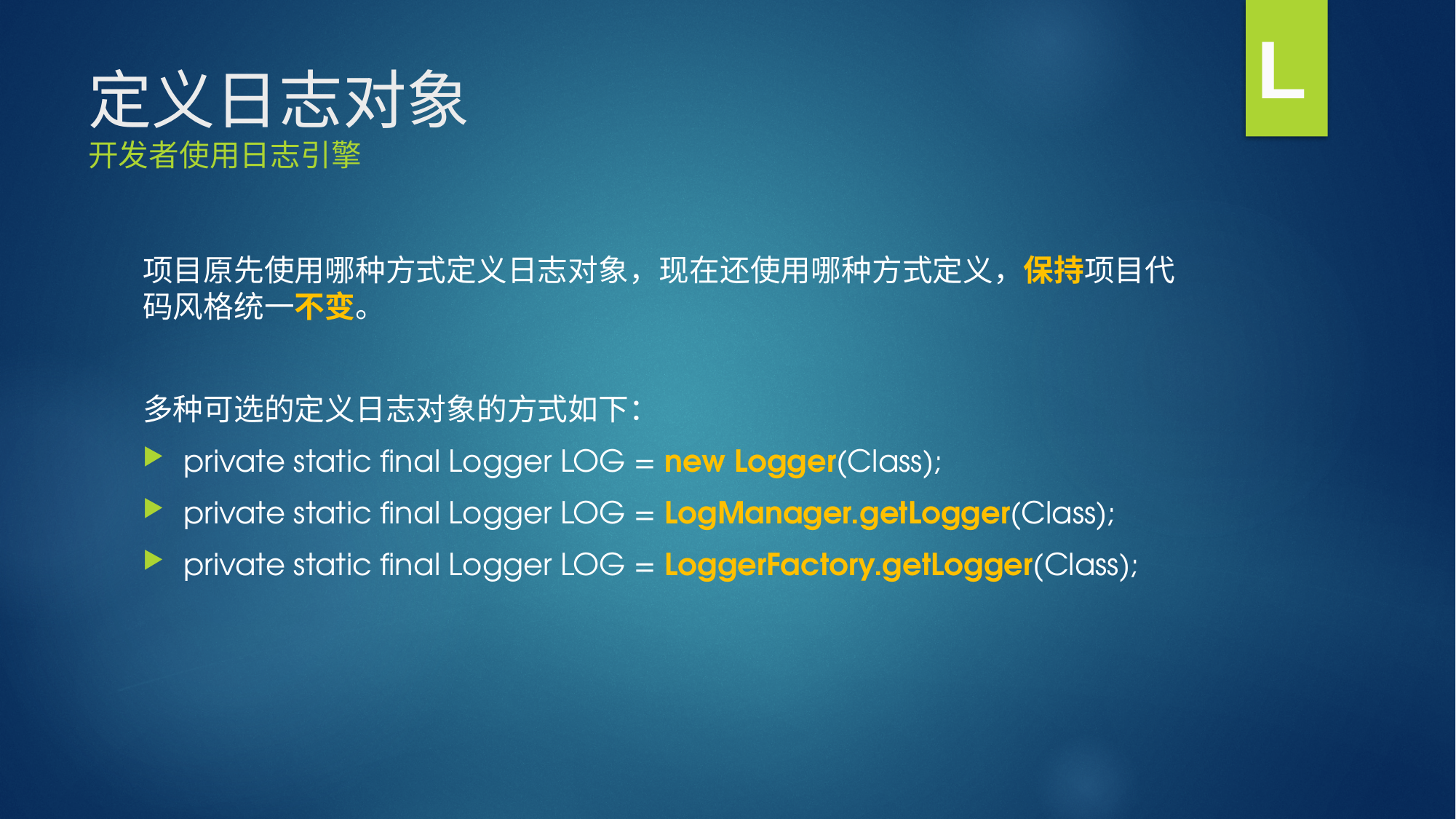

L
# 定义日志对象 开发者使用日志引擎
项目原先使用哪种方式定义日志对象，现在还使用哪种方式定义，保持项目代码风格统一不变。

多种可选的定义日志对象的方式如下：
private static final Logger LOG = new Logger(Class);
private static final Logger LOG = LogManager.getLogger(Class);
private static final Logger LOG = LoggerFactory.getLogger(Class);